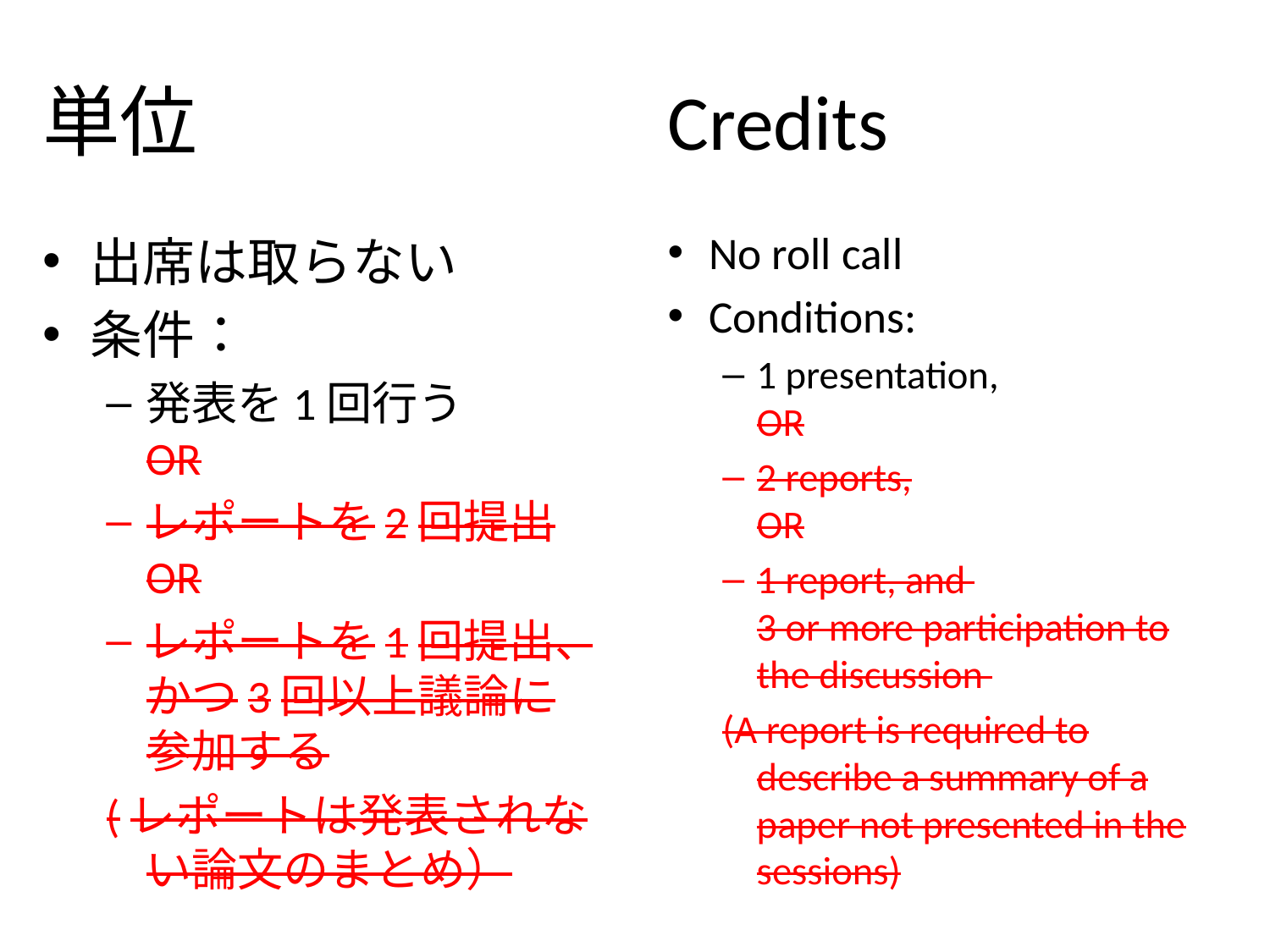

# 単位
Credits
No roll call
Conditions:
1 presentation,
OR
2 reports,
OR
1 report, and
3 or more participation to the discussion
(A report is required to describe a summary of a paper not presented in the sessions)

出席は取らない
条件：
発表を1回行う
OR
レポートを2回提出
OR
レポートを1回提出、かつ3回以上議論に参加する
(レポートは発表されない論文のまとめ）